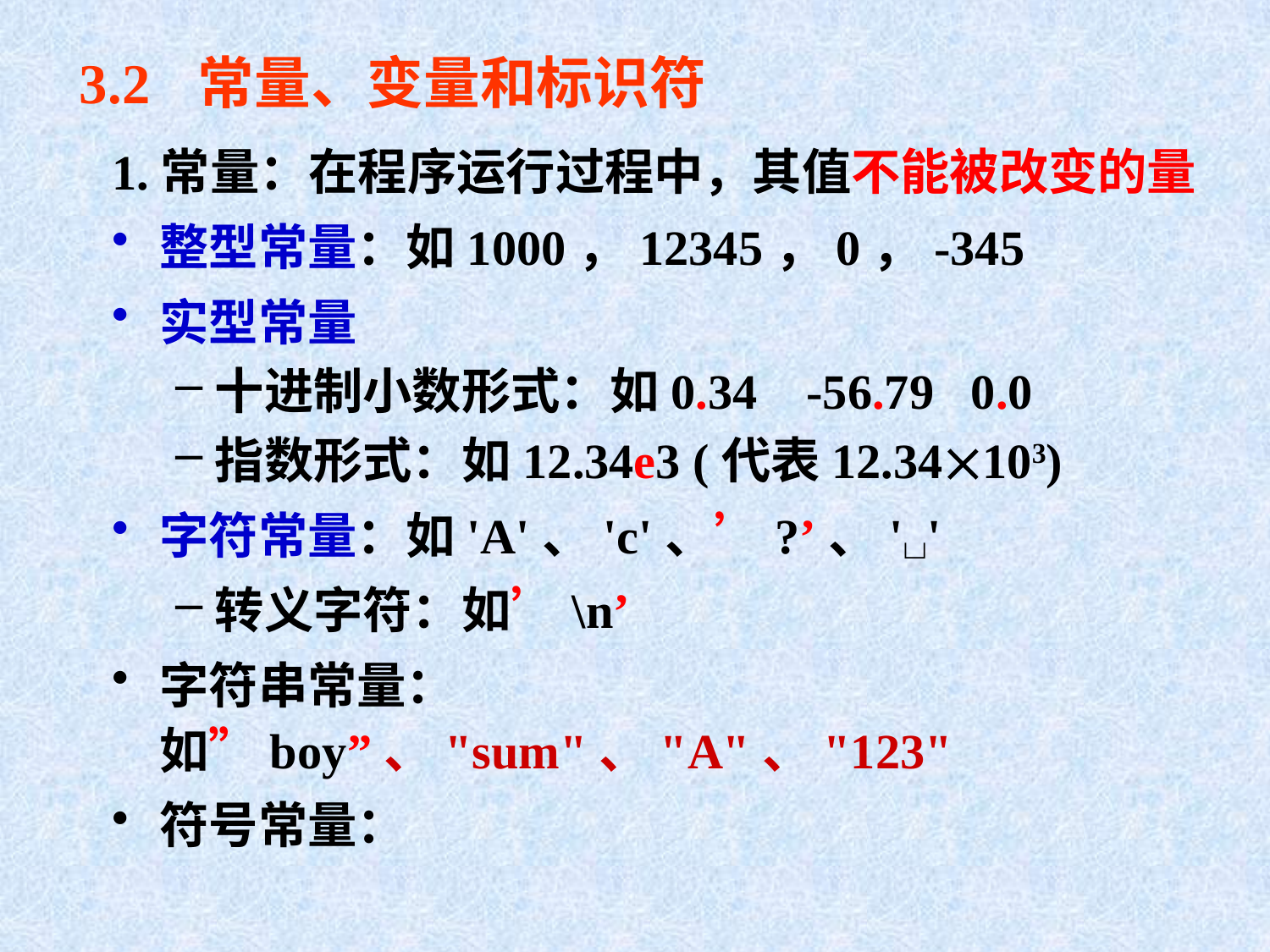

3.2 常量、变量和标识符
1.常量：在程序运行过程中，其值不能被改变的量
整型常量：如1000，12345，0，-345
实型常量
十进制小数形式：如0.34    -56.79   0.0
指数形式：如12.34e3 (代表12.34×103)
字符常量：如'A'、'c'、’?’、'␣'
转义字符：如’\n’
字符串常量：如”boy”、"sum"、"A"、"123"
符号常量：